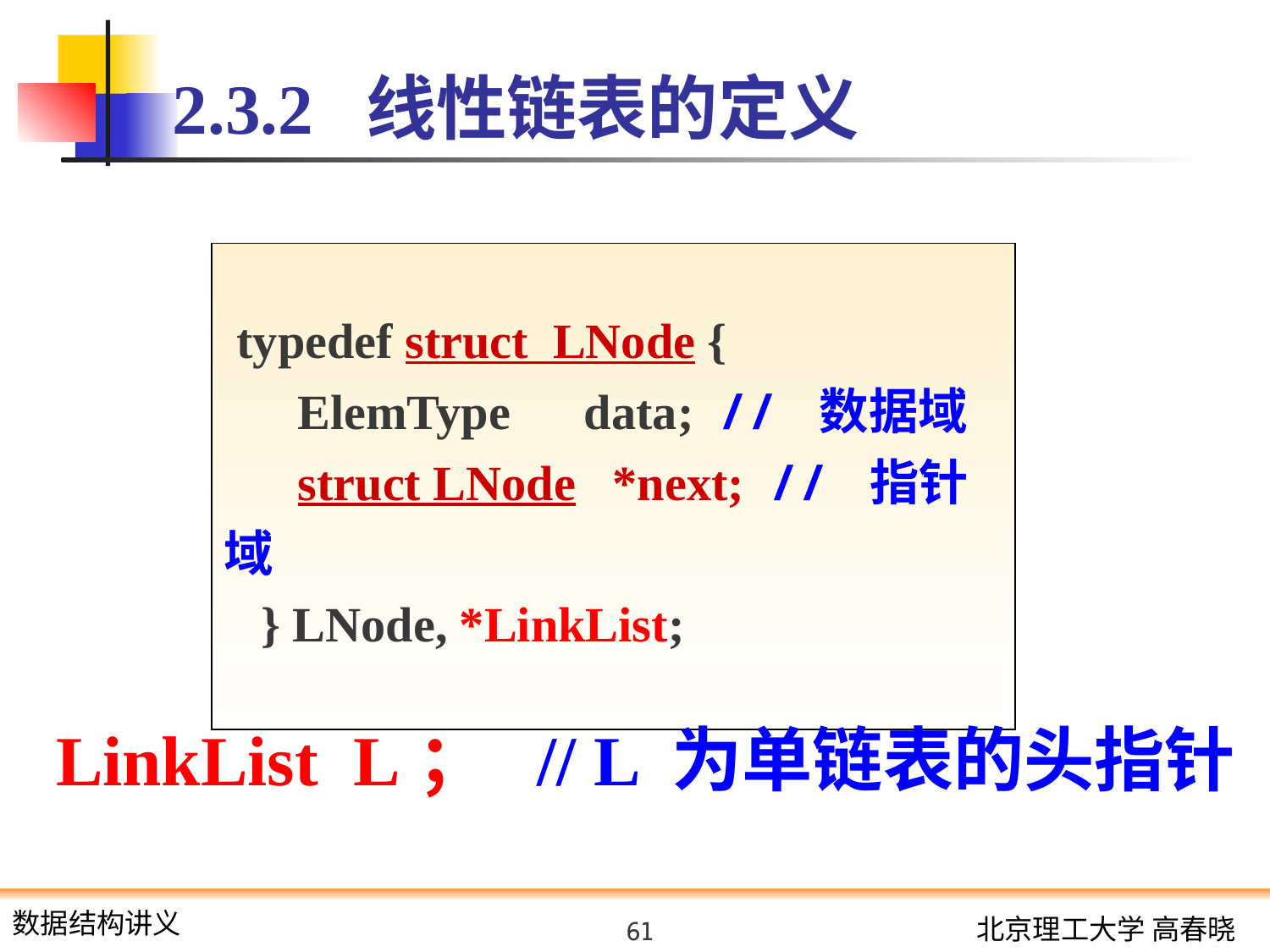

# 2.3.2  线性链表的定义

 typedef struct  LNode {
      ElemType      data;  // 数据域
      struct LNode   *next;  // 指针域
   } LNode, *LinkList;

LinkList  L；  // L 为单链表的头指针
61